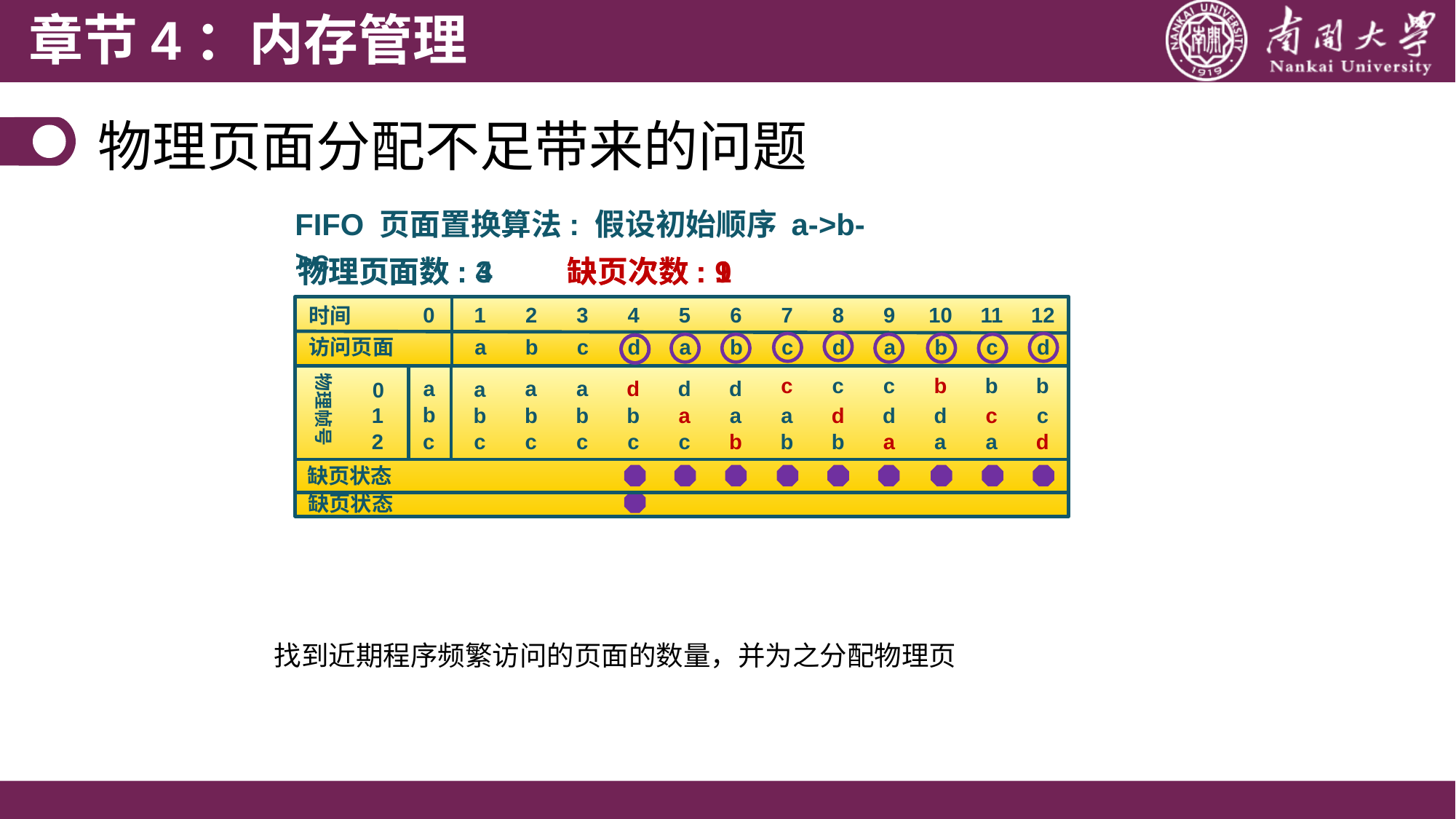

章节4：内存管理
物理页面分配不足带来的问题
FIFO 页面置换算法: 假设初始顺序 a->b->c
物理页面数: 3
物理页面数: 4
缺页次数: 9
缺页次数: 1
0
1
2
3
4
5
6
7
8
9
10
11
12

时间
访问页面
a
b
c
d
a
b
c
d
a
b
c
d

c
c
c
b
b
b
物理帧号
a
a
a
d
d
d
a
0
b
1
b
b
b
b
a
a
a
d
d
d
c
c
2
c
c
c
c
c
c
b
b
b
a
a
a
d
缺页状态

a
a
a
a
a
a
a
a
a
a
a
a
a

0
物理帧号
1
b
b
b
b
b
b
b
b
b
b
b
b
b
2
c
c
c
c
c
c
c
c
c
c
c
c
c
3
-
d
d
d
d
d
d
d
d
d
缺页状态
找到近期程序频繁访问的页面的数量，并为之分配物理页